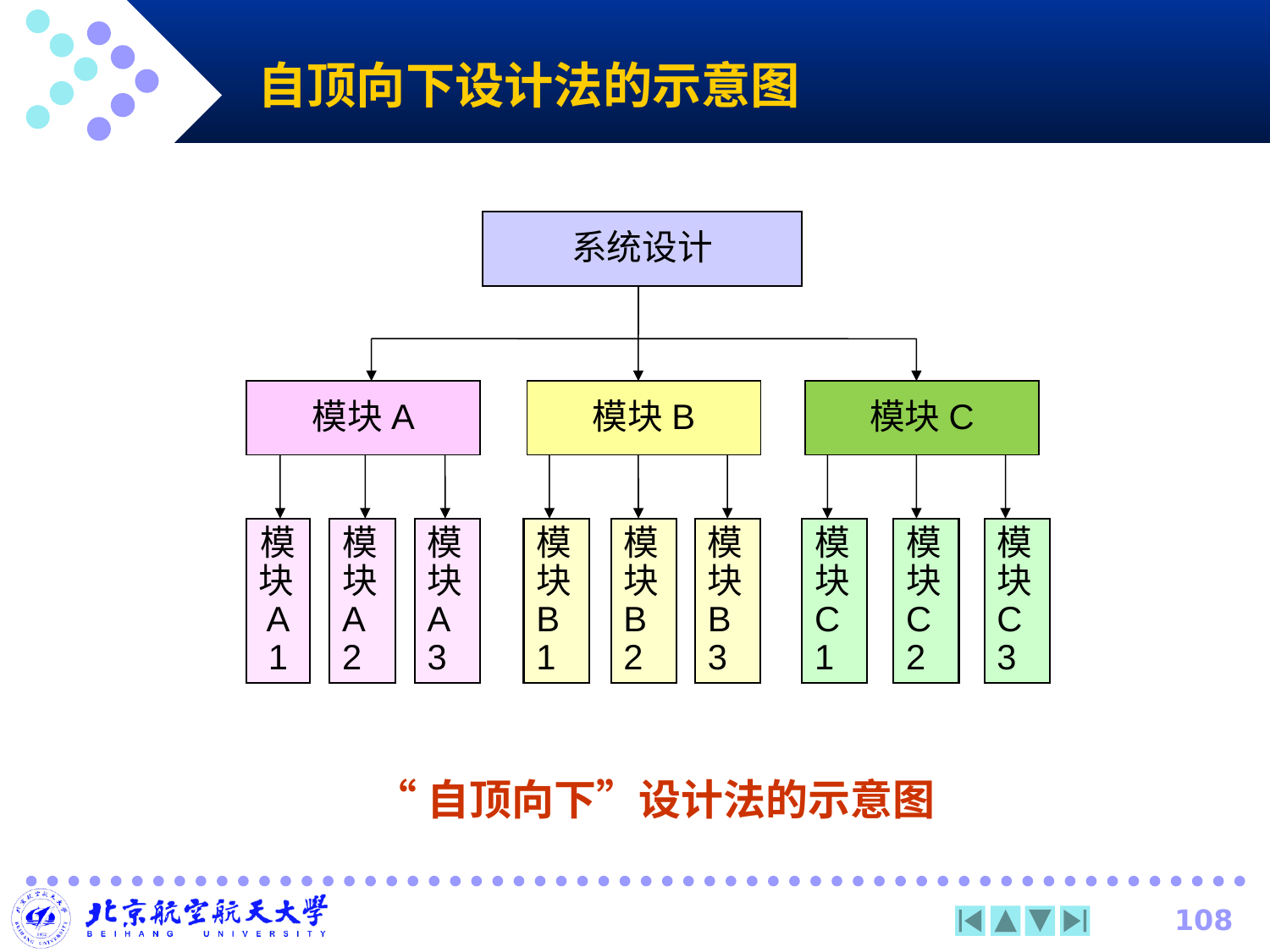

# 自顶向下设计法的示意图
系统设计

模块A
模块B
模块C

模块A1
模块A2
模块A3
模块B1
模块B2
模块B3
模块C1
模块C2
模块C3
“自顶向下”设计法的示意图
108